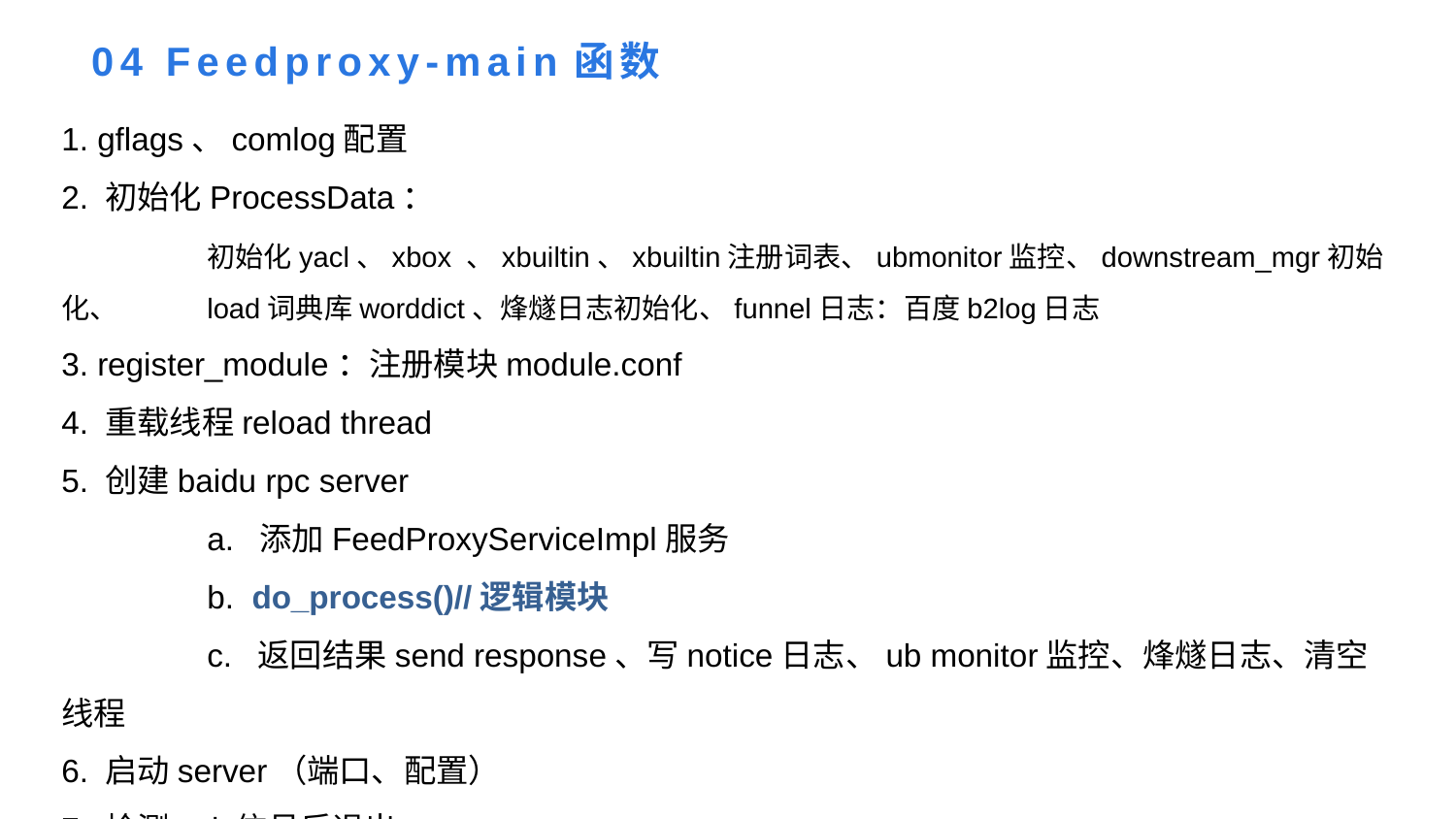

04 Feedproxy-main函数
1. gflags、comlog配置
2. 初始化ProcessData：
	初始化yacl、xbox 、xbuiltin、xbuiltin注册词表、ubmonitor监控、downstream_mgr初始化、	load词典库worddict、烽燧日志初始化、funnel日志：百度b2log日志
3. register_module：注册模块module.conf
4. 重载线程reload thread
5. 创建baidu rpc server
	a.  添加FeedProxyServiceImpl服务
	b.  do_process()//逻辑模块
	c.  返回结果send response、写notice日志、ub monitor监控、烽燧日志、清空线程
6. 启动server（端口、配置）
7. 检测exit信号后退出